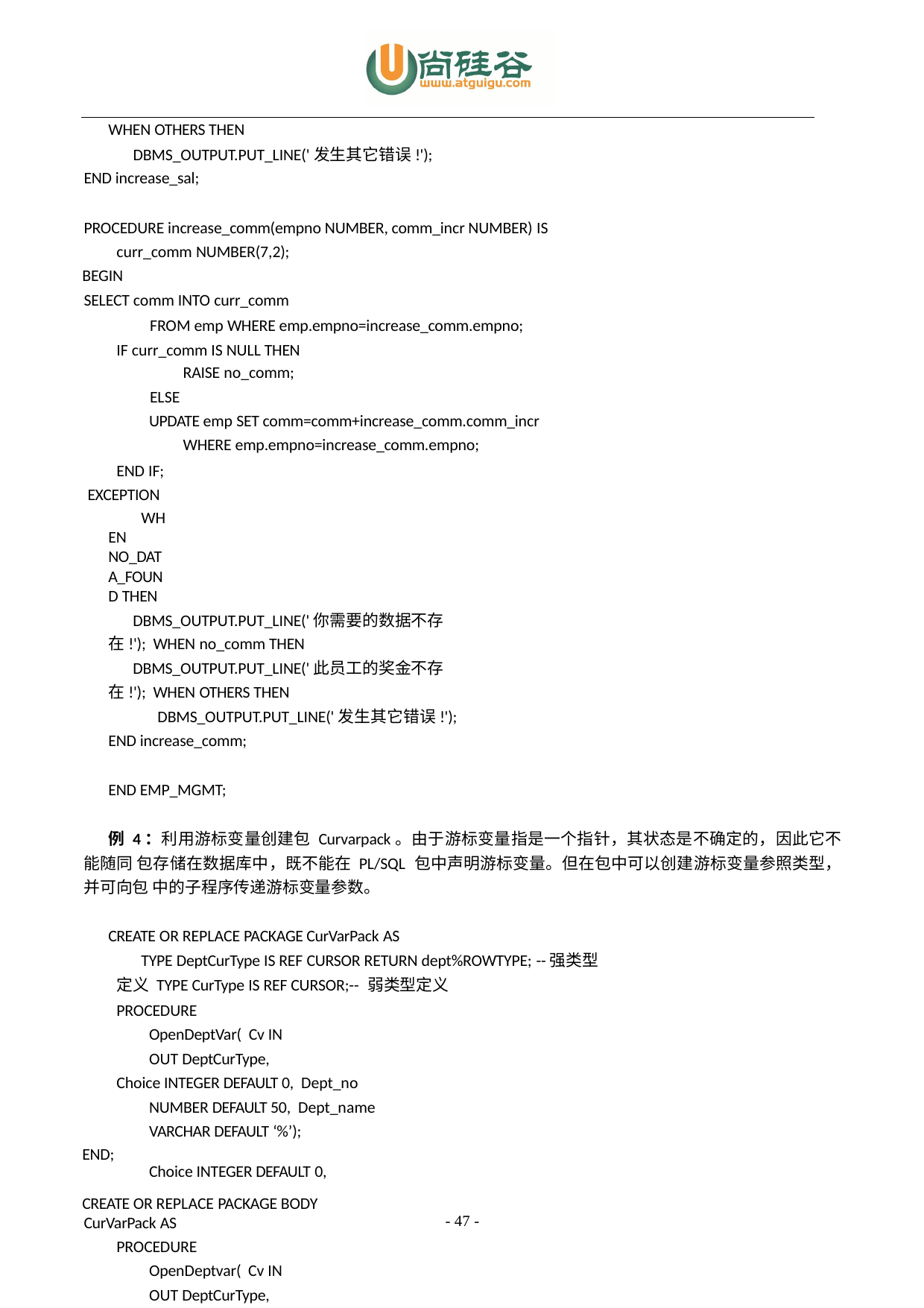

WHEN OTHERS THEN
DBMS_OUTPUT.PUT_LINE('发生其它错误!');
END increase_sal;

PROCEDURE increase_comm(empno NUMBER, comm_incr NUMBER) IS  curr_comm NUMBER(7,2);
BEGIN
SELECT comm INTO curr_comm
FROM emp WHERE emp.empno=increase_comm.empno;  IF curr_comm IS NULL THEN
RAISE no_comm;
ELSE
UPDATE emp SET comm=comm+increase_comm.comm_incr  WHERE emp.empno=increase_comm.empno;
END IF;  EXCEPTION
WHEN NO_DATA_FOUND THEN
DBMS_OUTPUT.PUT_LINE('你需要的数据不存在!');  WHEN no_comm THEN
DBMS_OUTPUT.PUT_LINE('此员工的奖金不存在!');  WHEN OTHERS THEN
DBMS_OUTPUT.PUT_LINE('发生其它错误!');
END increase_comm;

END EMP_MGMT;

例 4：利用游标变量创建包 Curvarpack。由于游标变量指是一个指针，其状态是不确定的，因此它不能随同 包存储在数据库中，既不能在 PL/SQL 包中声明游标变量。但在包中可以创建游标变量参照类型，并可向包 中的子程序传递游标变量参数。

CREATE OR REPLACE PACKAGE CurVarPack AS
TYPE DeptCurType IS REF CURSOR RETURN dept%ROWTYPE; --强类型定义 TYPE CurType IS REF CURSOR;-- 弱类型定义
PROCEDURE OpenDeptVar(  Cv IN OUT DeptCurType,
Choice INTEGER DEFAULT 0,  Dept_no NUMBER DEFAULT 50,  Dept_name VARCHAR DEFAULT ‘%’);
END;

CREATE OR REPLACE PACKAGE BODY CurVarPack AS
PROCEDURE OpenDeptvar(  Cv IN OUT DeptCurType,
Choice INTEGER DEFAULT 0,
- 47 -